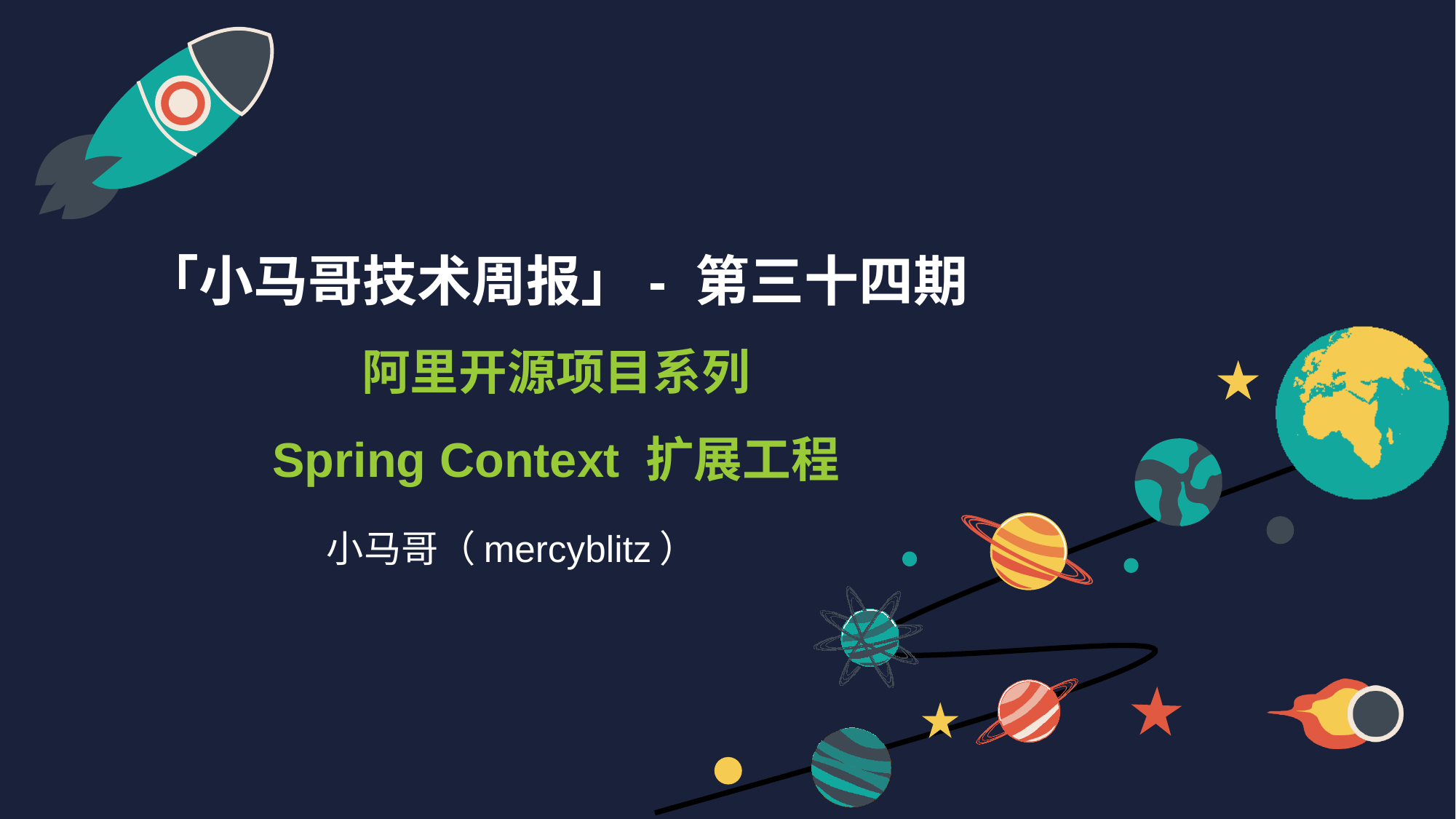

# 「小马哥技术周报」- 第三十四期 阿里开源项目系列 Spring Context 扩展工程
小马哥（mercyblitz）